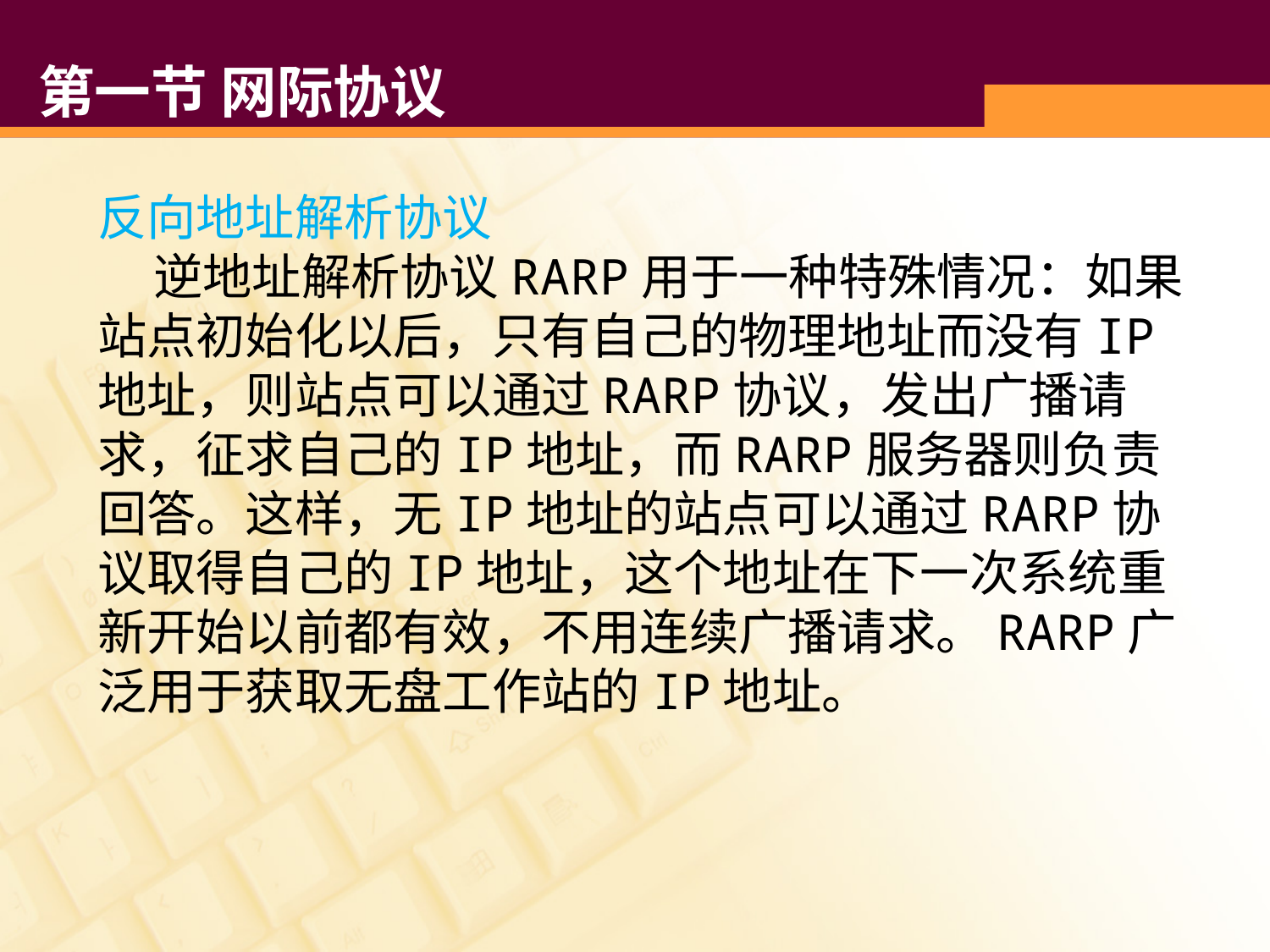

# 第一节 网际协议
反向地址解析协议
    逆地址解析协议RARP用于一种特殊情况：如果站点初始化以后，只有自己的物理地址而没有IP地址，则站点可以通过RARP协议，发出广播请求，征求自己的IP地址，而RARP服务器则负责回答。这样，无IP地址的站点可以通过RARP协议取得自己的IP地址，这个地址在下一次系统重新开始以前都有效，不用连续广播请求。RARP广泛用于获取无盘工作站的IP地址。